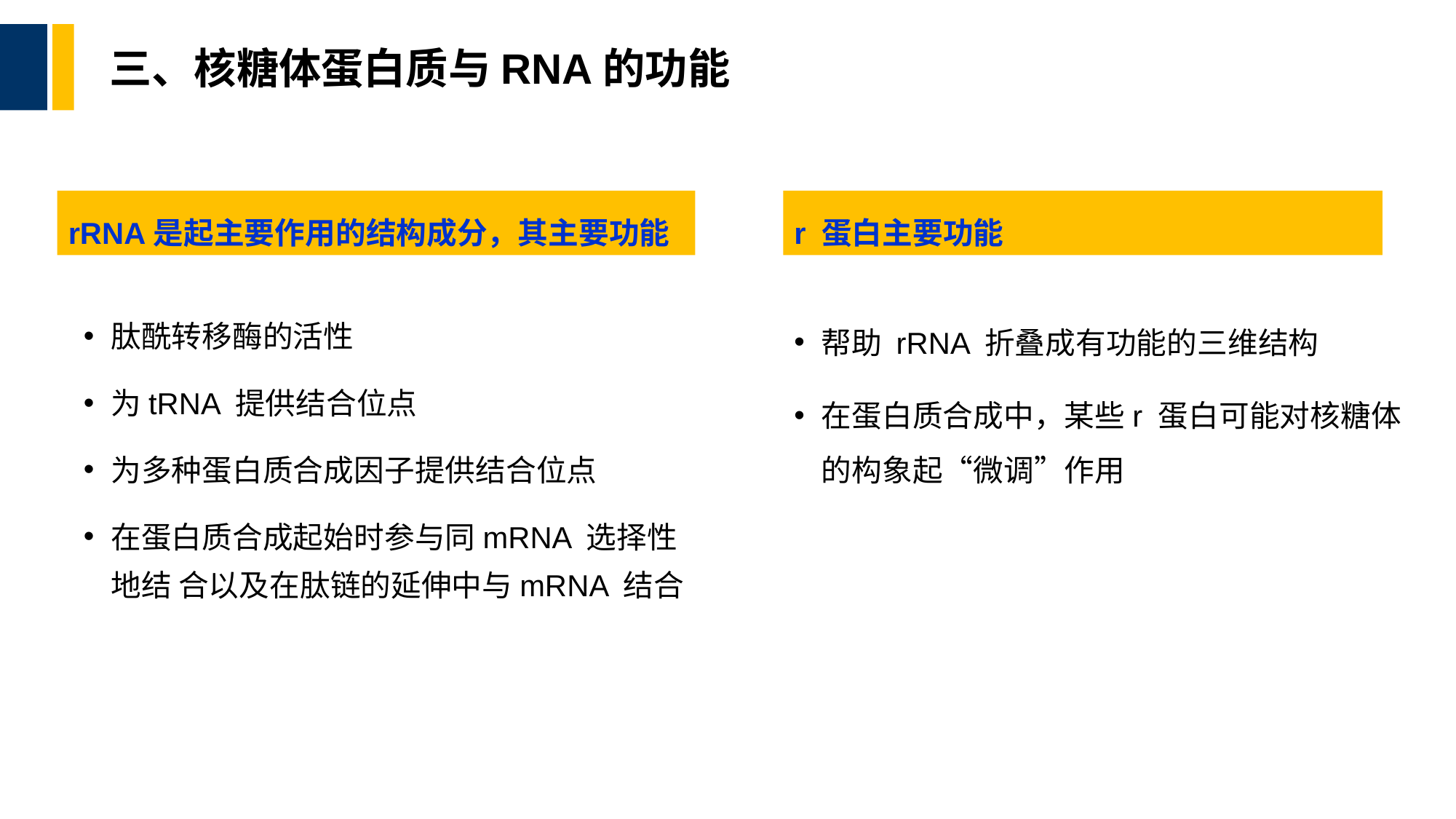

# 三、核糖体蛋白质与RNA的功能
rRNA是起主要作用的结构成分，其主要功能
r 蛋白主要功能
肽酰转移酶的活性
为tRNA 提供结合位点
为多种蛋白质合成因子提供结合位点
在蛋白质合成起始时参与同mRNA 选择性地结 合以及在肽链的延伸中与mRNA 结合
帮助 rRNA 折叠成有功能的三维结构
在蛋白质合成中，某些r 蛋白可能对核糖体的构象起“微调”作用